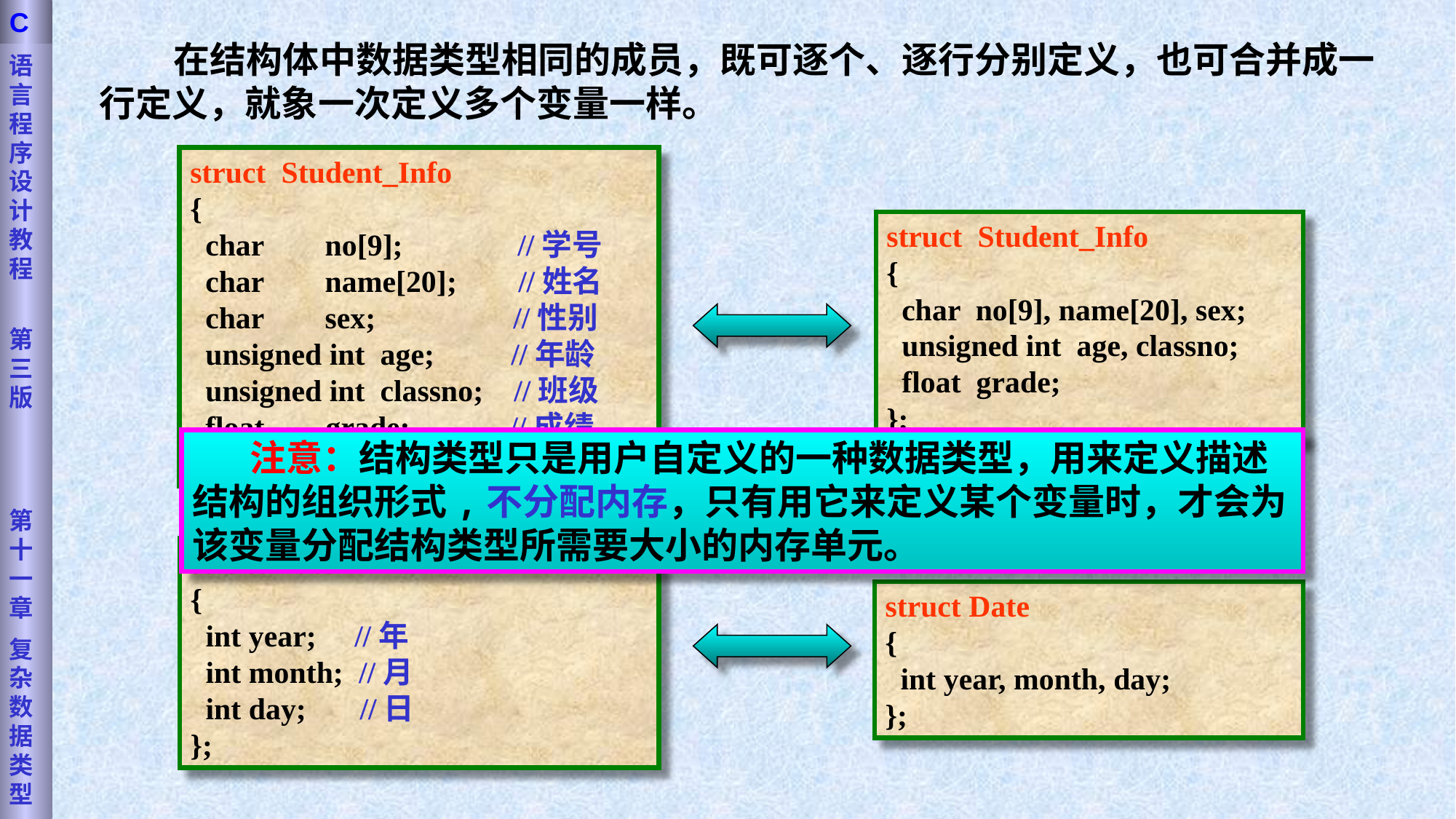

语言程序设计教程
第三版

第十一章
复杂数据类型
C
        在结构体中数据类型相同的成员，既可逐个、逐行分别定义，也可合并成一行定义，就象一次定义多个变量一样。
struct  Student_Info
{
  char        no[9];               //学号
  char        name[20];        //姓名
  char        sex;                  //性别
  unsigned int  age;          //年龄
  unsigned int  classno;    //班级
  float        grade;             //成绩
};
struct  Student_Info
{
  char  no[9], name[20], sex;
  unsigned int  age, classno;
  float  grade;
};

      注意：结构类型只是用户自定义的一种数据类型，用来定义描述结构的组织形式,不分配内存，只有用它来定义某个变量时，才会为该变量分配结构类型所需要大小的内存单元。
struct Date
{
  int year;     //年
  int month;  //月
  int day;       //日
};
struct Date
{
  int year, month, day;
};